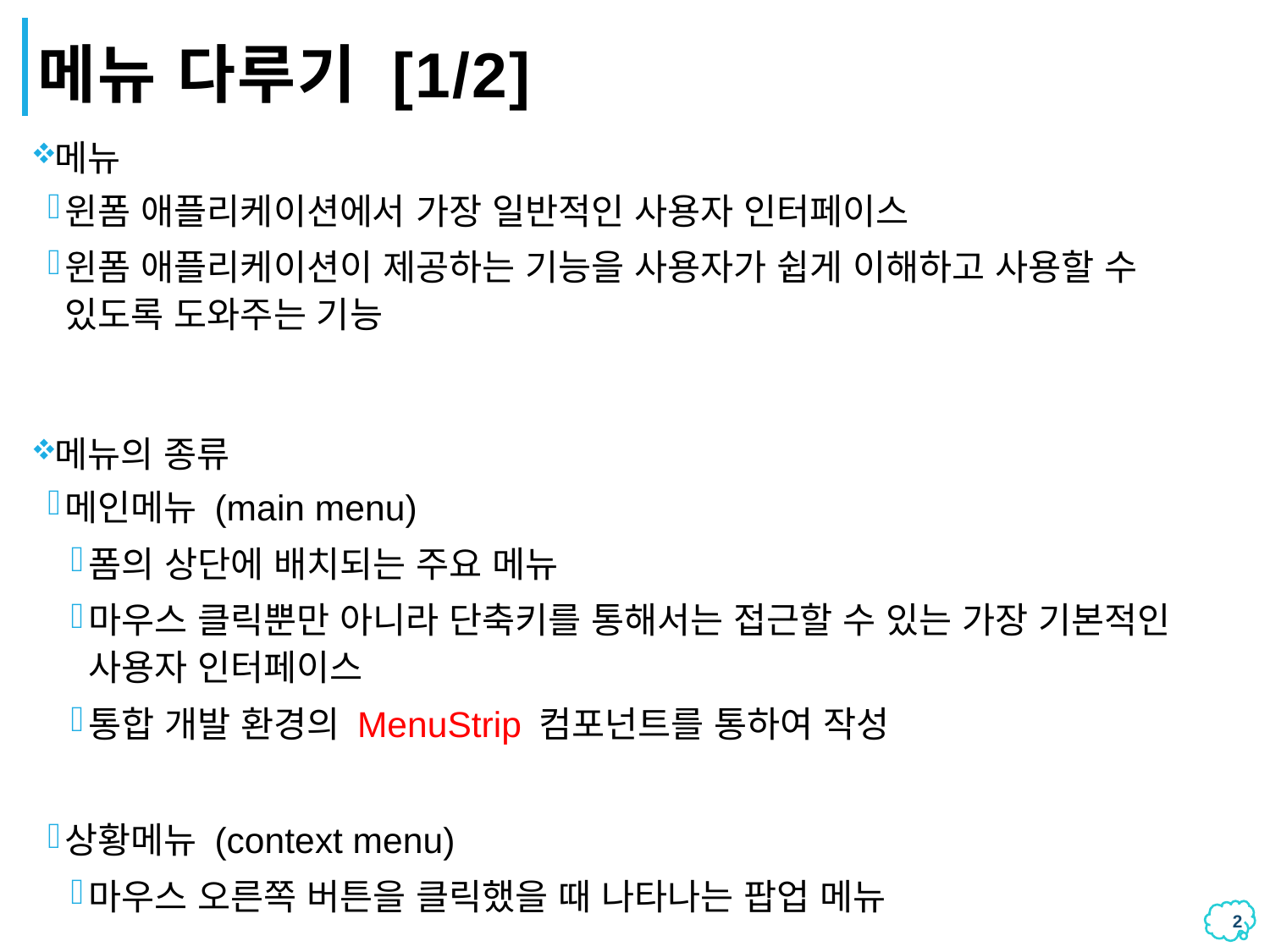

# 메뉴 다루기 [1/2]
메뉴
윈폼 애플리케이션에서 가장 일반적인 사용자 인터페이스
윈폼 애플리케이션이 제공하는 기능을 사용자가 쉽게 이해하고 사용할 수 있도록 도와주는 기능

메뉴의 종류
메인메뉴 (main menu)
폼의 상단에 배치되는 주요 메뉴
마우스 클릭뿐만 아니라 단축키를 통해서는 접근할 수 있는 가장 기본적인 사용자 인터페이스
통합 개발 환경의 MenuStrip 컴포넌트를 통하여 작성

상황메뉴 (context menu)
마우스 오른쪽 버튼을 클릭했을 때 나타나는 팝업 메뉴

2